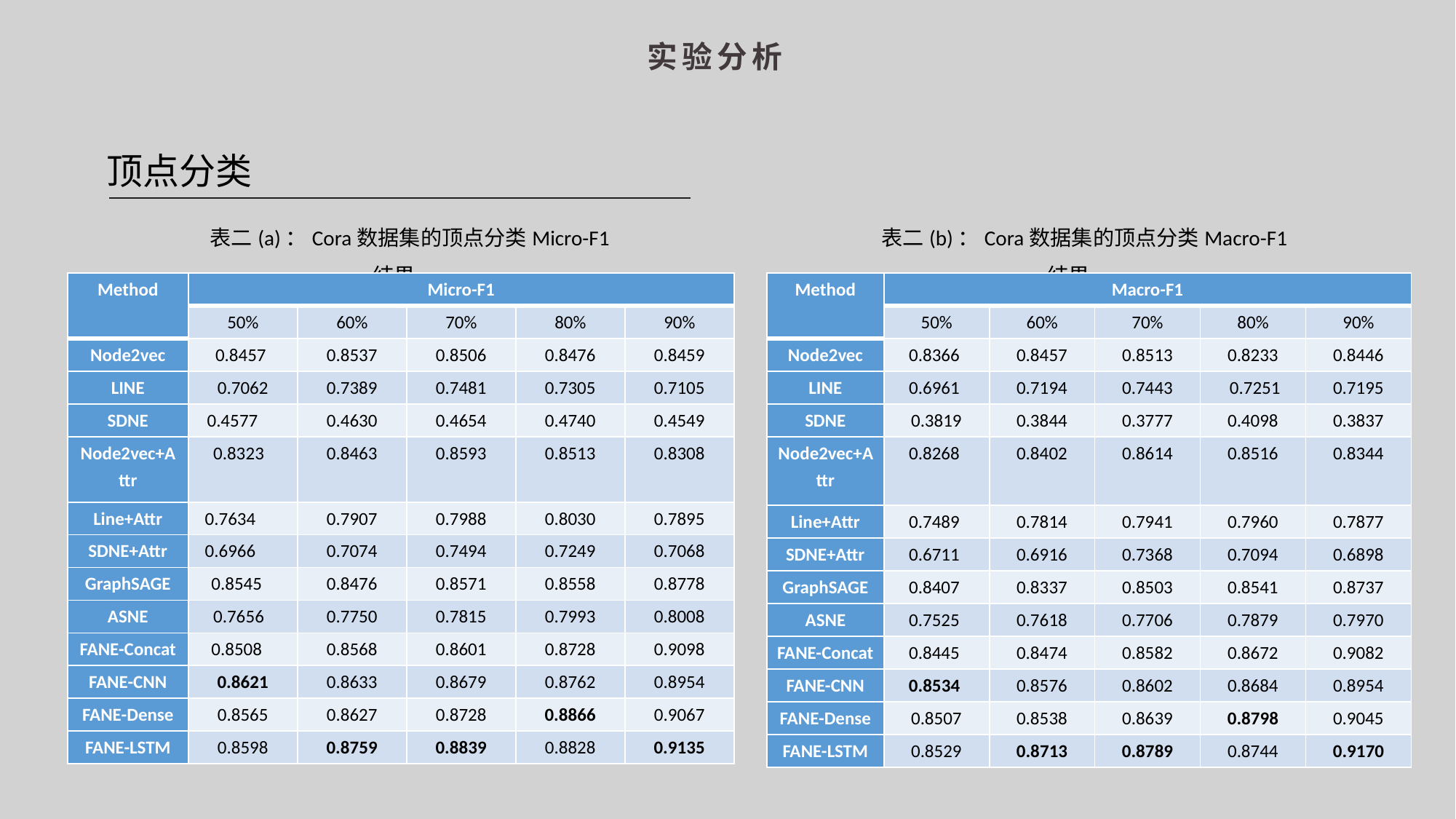

实验分析
顶点分类
表二(a)：Cora数据集的顶点分类Micro-F1结果
表二(b)：Cora数据集的顶点分类Macro-F1结果
| Method | Micro-F1 |  |  |  |  |
| --- | --- | --- | --- | --- | --- |
|  | 50% | 60% | 70% | 80% | 90% |
| Node2vec | 0.8457 | 0.8537 | 0.8506 | 0.8476 | 0.8459 |
| LINE | 0.7062 | 0.7389 | 0.7481 | 0.7305 | 0.7105 |
| SDNE | 0.4577 | 0.4630 | 0.4654 | 0.4740 | 0.4549 |
| Node2vec+Attr | 0.8323 | 0.8463 | 0.8593 | 0.8513 | 0.8308 |
| Line+Attr | 0.7634 | 0.7907 | 0.7988 | 0.8030 | 0.7895 |
| SDNE+Attr | 0.6966 | 0.7074 | 0.7494 | 0.7249 | 0.7068 |
| GraphSAGE | 0.8545 | 0.8476 | 0.8571 | 0.8558 | 0.8778 |
| ASNE | 0.7656 | 0.7750 | 0.7815 | 0.7993 | 0.8008 |
| FANE-Concat | 0.8508 | 0.8568 | 0.8601 | 0.8728 | 0.9098 |
| FANE-CNN | 0.8621 | 0.8633 | 0.8679 | 0.8762 | 0.8954 |
| FANE-Dense | 0.8565 | 0.8627 | 0.8728 | 0.8866 | 0.9067 |
| FANE-LSTM | 0.8598 | 0.8759 | 0.8839 | 0.8828 | 0.9135 |
| Method | Macro-F1 |  |  |  |  |
| --- | --- | --- | --- | --- | --- |
|  | 50% | 60% | 70% | 80% | 90% |
| Node2vec | 0.8366 | 0.8457 | 0.8513 | 0.8233 | 0.8446 |
| LINE | 0.6961 | 0.7194 | 0.7443 | 0.7251 | 0.7195 |
| SDNE | 0.3819 | 0.3844 | 0.3777 | 0.4098 | 0.3837 |
| Node2vec+Attr | 0.8268 | 0.8402 | 0.8614 | 0.8516 | 0.8344 |
| Line+Attr | 0.7489 | 0.7814 | 0.7941 | 0.7960 | 0.7877 |
| SDNE+Attr | 0.6711 | 0.6916 | 0.7368 | 0.7094 | 0.6898 |
| GraphSAGE | 0.8407 | 0.8337 | 0.8503 | 0.8541 | 0.8737 |
| ASNE | 0.7525 | 0.7618 | 0.7706 | 0.7879 | 0.7970 |
| FANE-Concat | 0.8445 | 0.8474 | 0.8582 | 0.8672 | 0.9082 |
| FANE-CNN | 0.8534 | 0.8576 | 0.8602 | 0.8684 | 0.8954 |
| FANE-Dense | 0.8507 | 0.8538 | 0.8639 | 0.8798 | 0.9045 |
| FANE-LSTM | 0.8529 | 0.8713 | 0.8789 | 0.8744 | 0.9170 |